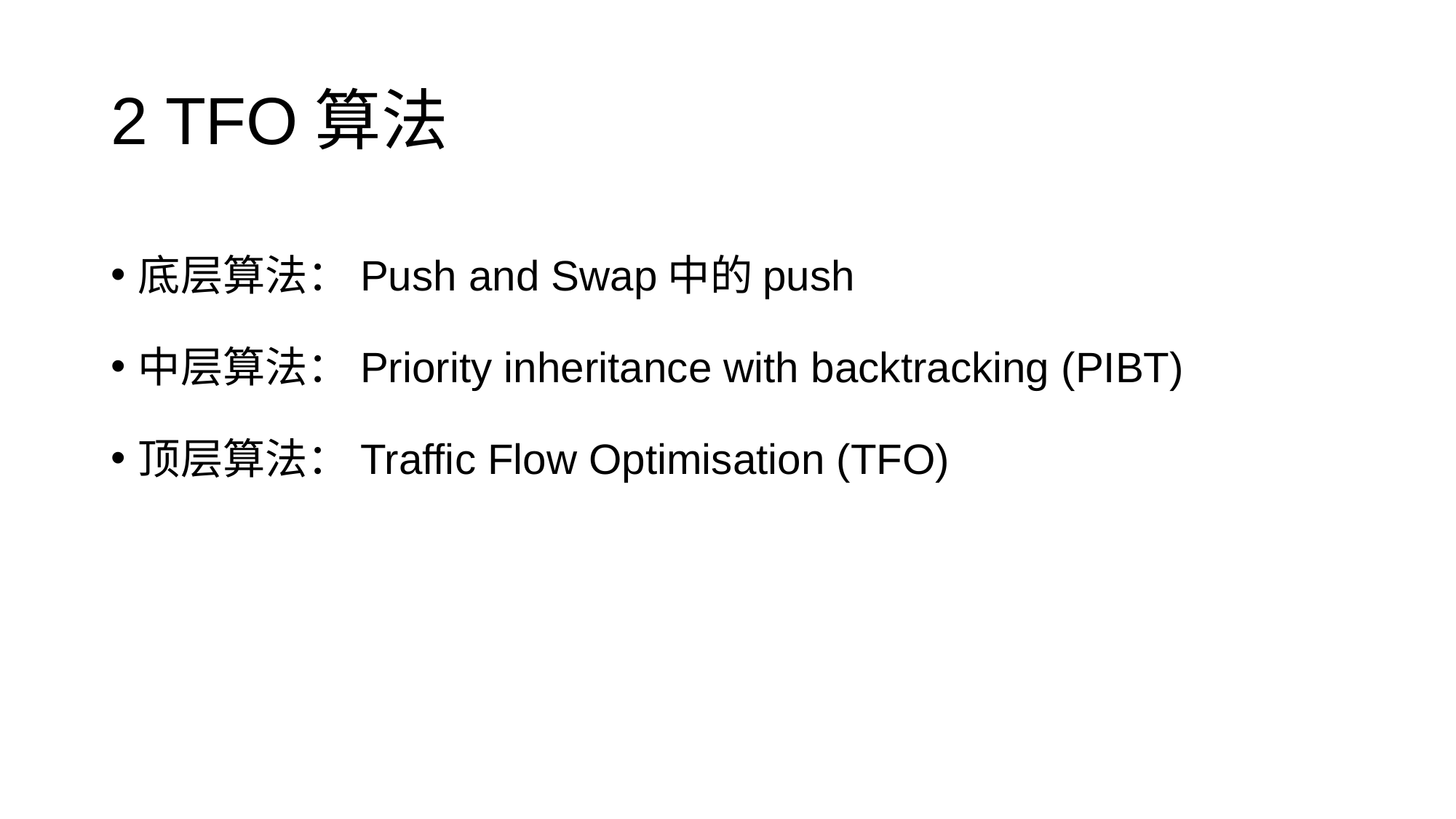

# 2 TFO算法
底层算法：Push and Swap中的push
中层算法：Priority inheritance with backtracking (PIBT)
顶层算法：Traffic Flow Optimisation (TFO)